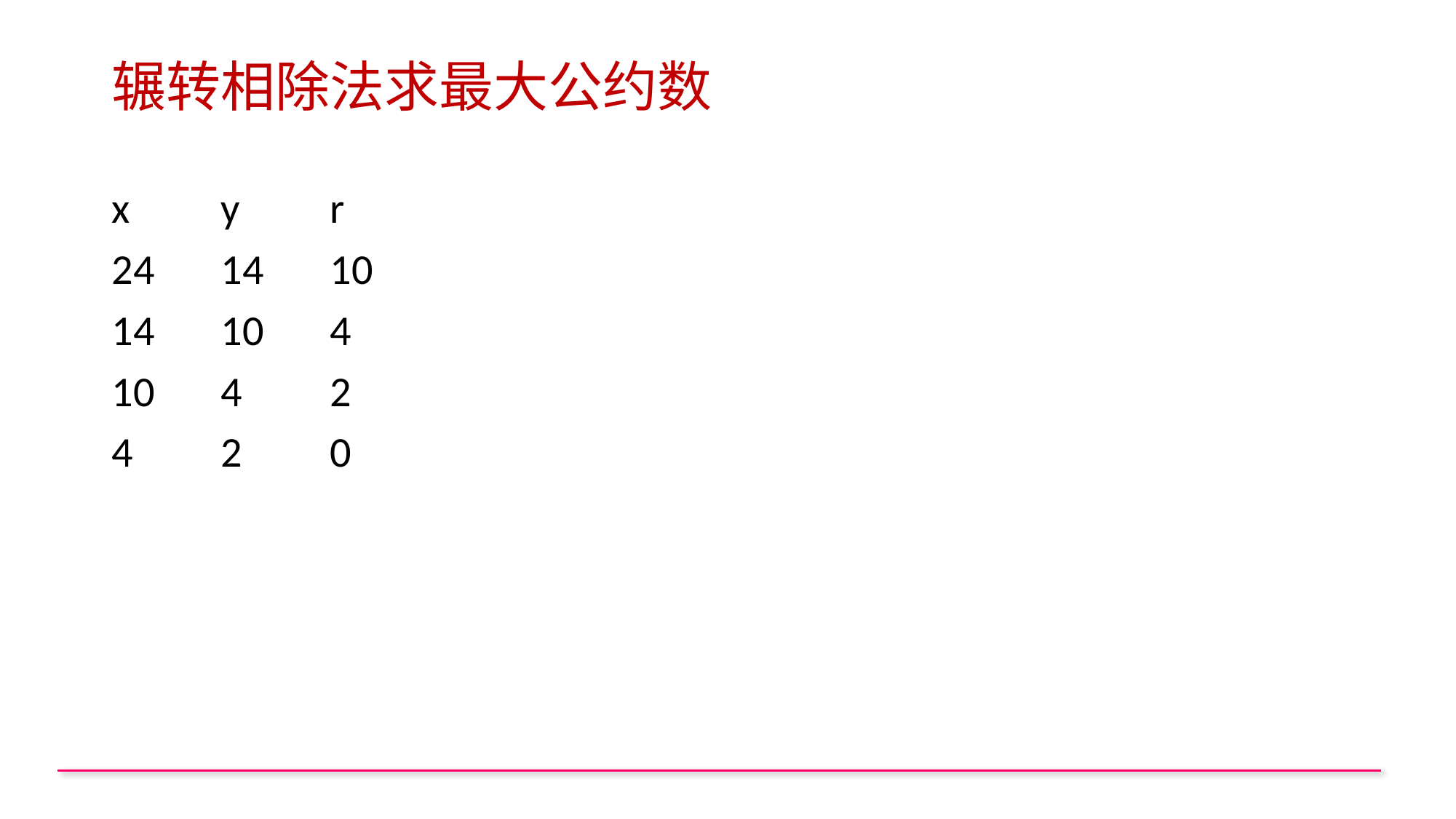

# 辗转相除法求最大公约数
x	y	r
24	14	10
14	10	4
10	4	2
4	2	0